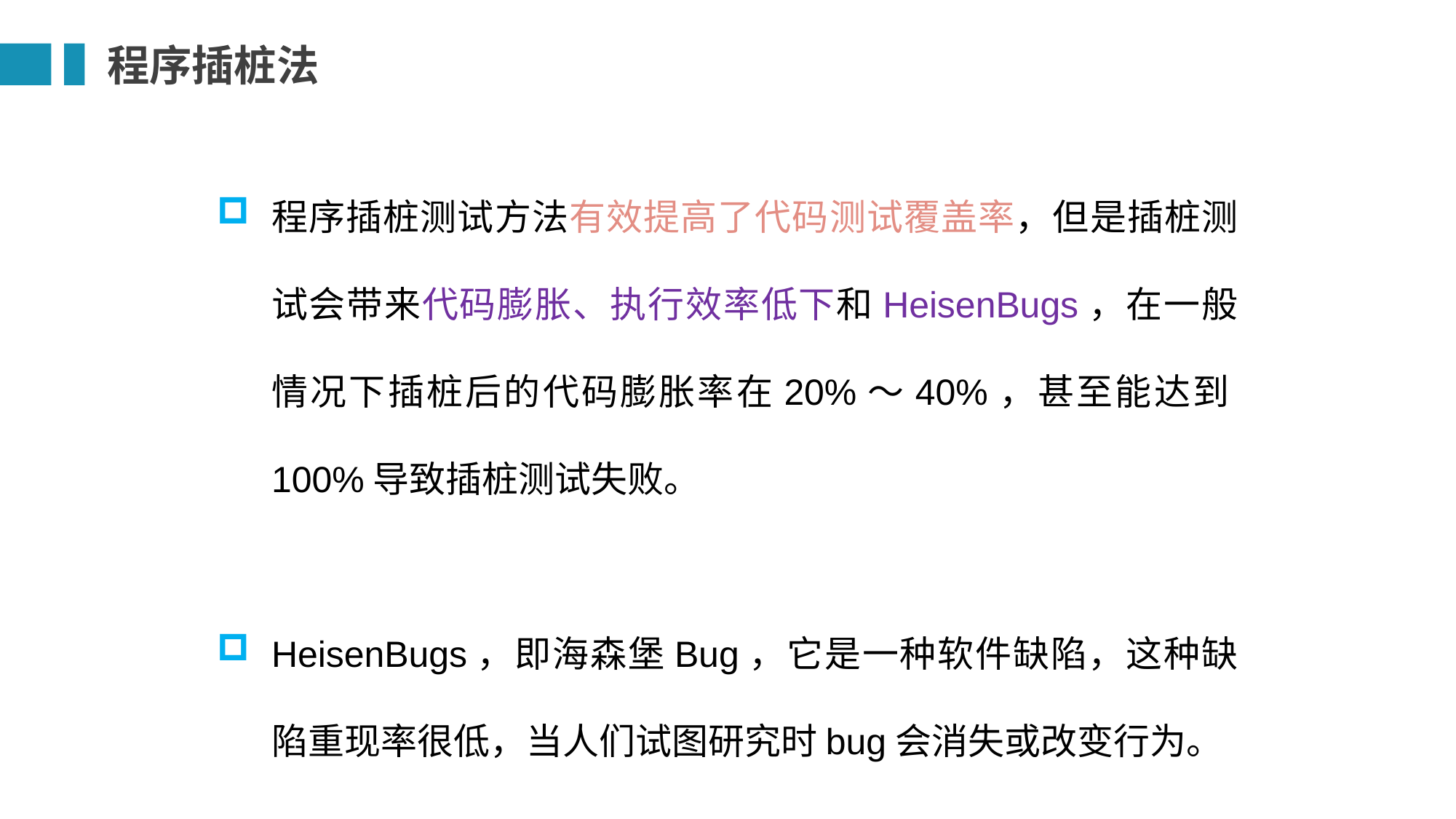

程序插桩法

程序插桩测试方法有效提高了代码测试覆盖率，但是插桩测试会带来代码膨胀、执行效率低下和HeisenBugs，在一般情况下插桩后的代码膨胀率在20%～40%，甚至能达到100%导致插桩测试失败。

HeisenBugs，即海森堡Bug，它是一种软件缺陷，这种缺陷重现率很低，当人们试图研究时bug会消失或改变行为。
114